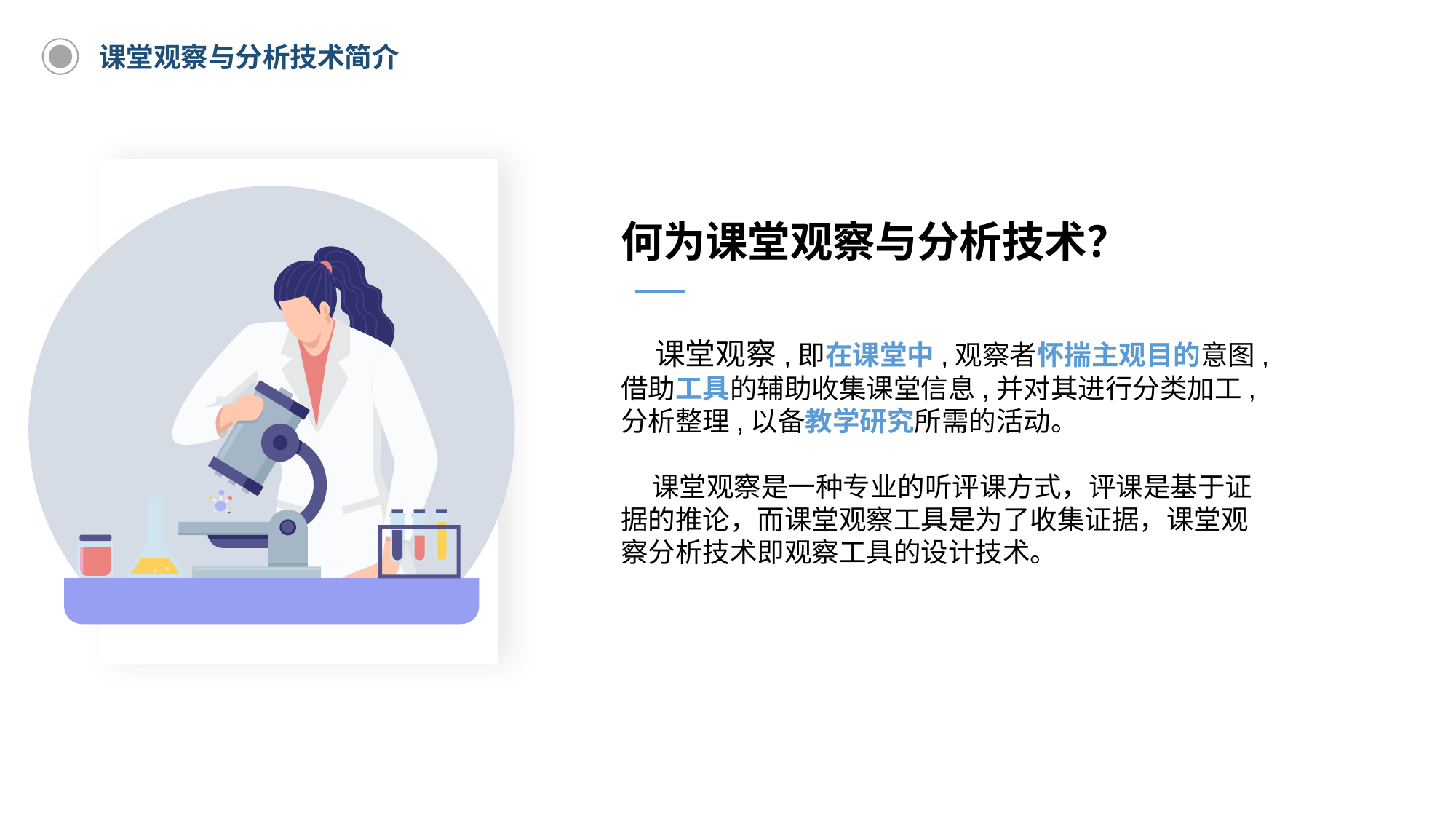

课堂观察与分析技术简介

何为课堂观察与分析技术？

    课堂观察,即在课堂中,观察者怀揣主观目的意图,借助工具的辅助收集课堂信息,并对其进行分类加工,分析整理,以备教学研究所需的活动。

    课堂观察是一种专业的听评课方式，评课是基于证据的推论，而课堂观察工具是为了收集证据，课堂观察分析技术即观察工具的设计技术。